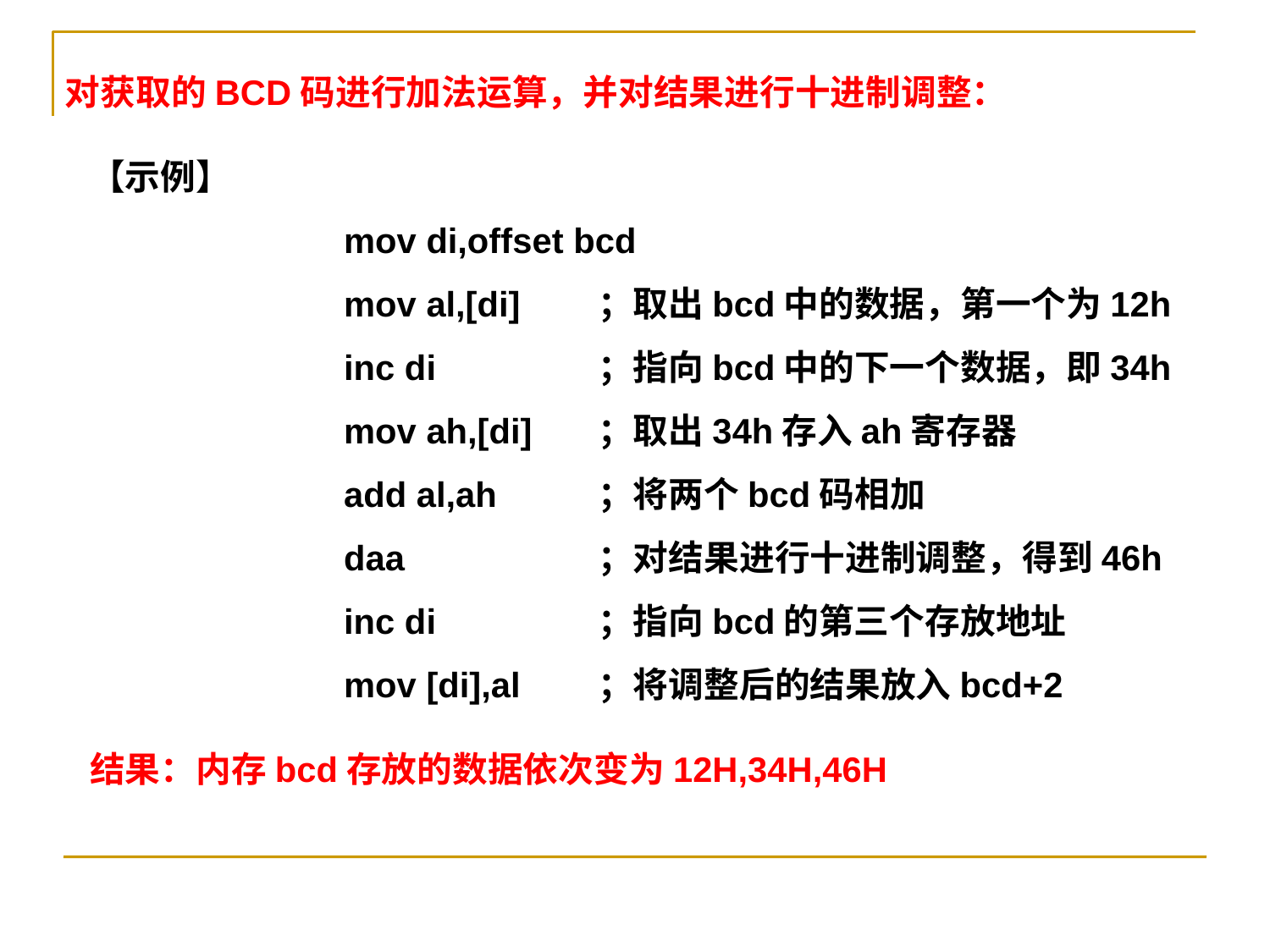

对获取的BCD码进行加法运算，并对结果进行十进制调整：
【示例】
		mov di,offset bcd
		mov al,[di]	；取出bcd中的数据，第一个为12h
		inc di		；指向bcd中的下一个数据，即34h
		mov ah,[di]	；取出34h存入ah寄存器
		add al,ah	；将两个bcd码相加
		daa		；对结果进行十进制调整，得到46h
		inc di		；指向bcd的第三个存放地址
		mov [di],al	；将调整后的结果放入bcd+2
结果：内存bcd存放的数据依次变为12H,34H,46H